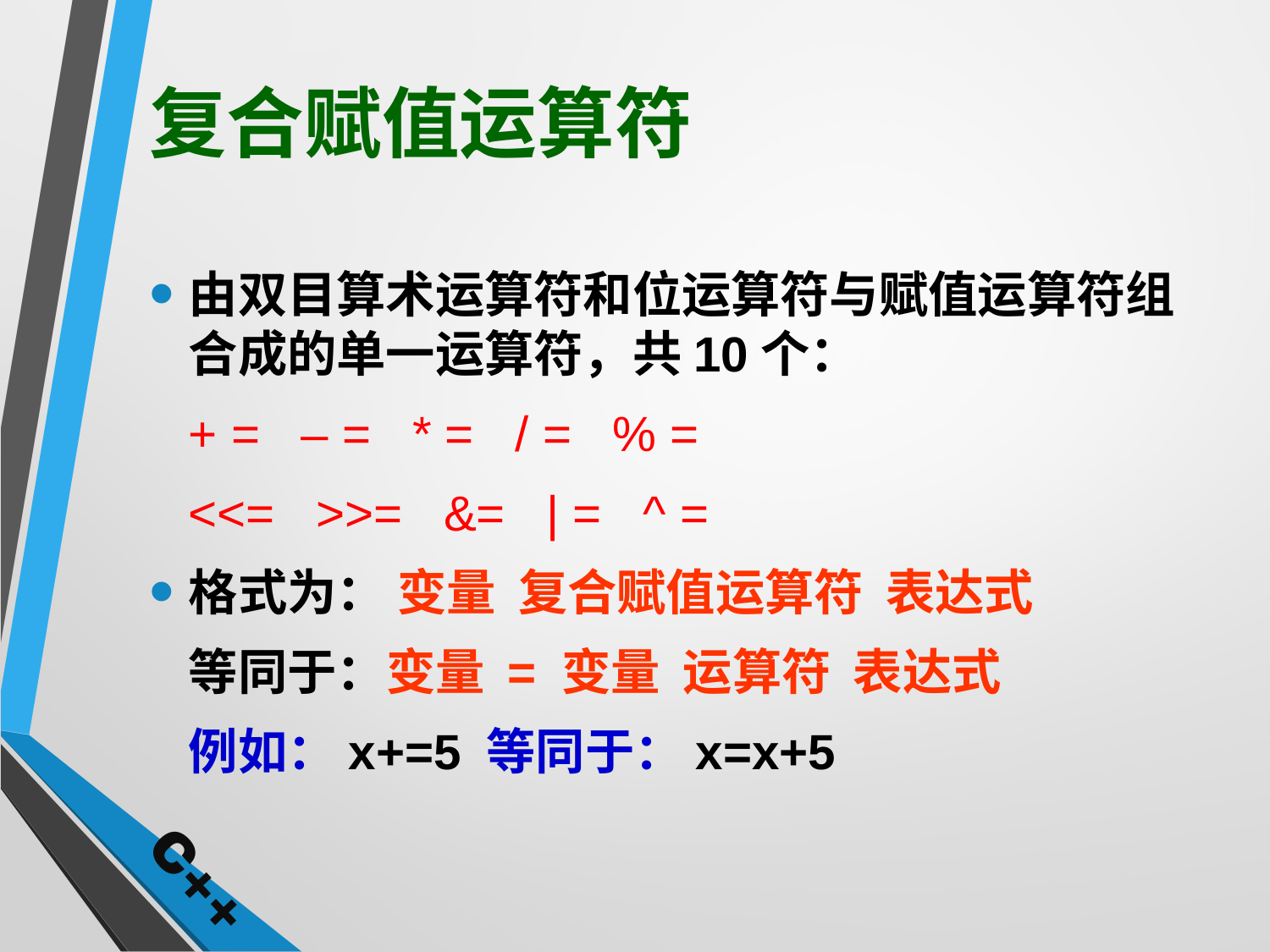

# 复合赋值运算符
由双目算术运算符和位运算符与赋值运算符组合成的单一运算符，共10个：
	+ =   – =   * =   / =   % =
	<<=   >>=   &=   | =   ^ =
格式为： 变量  复合赋值运算符  表达式
	等同于：变量 = 变量  运算符  表达式
	例如：x+=5 等同于：x=x+5